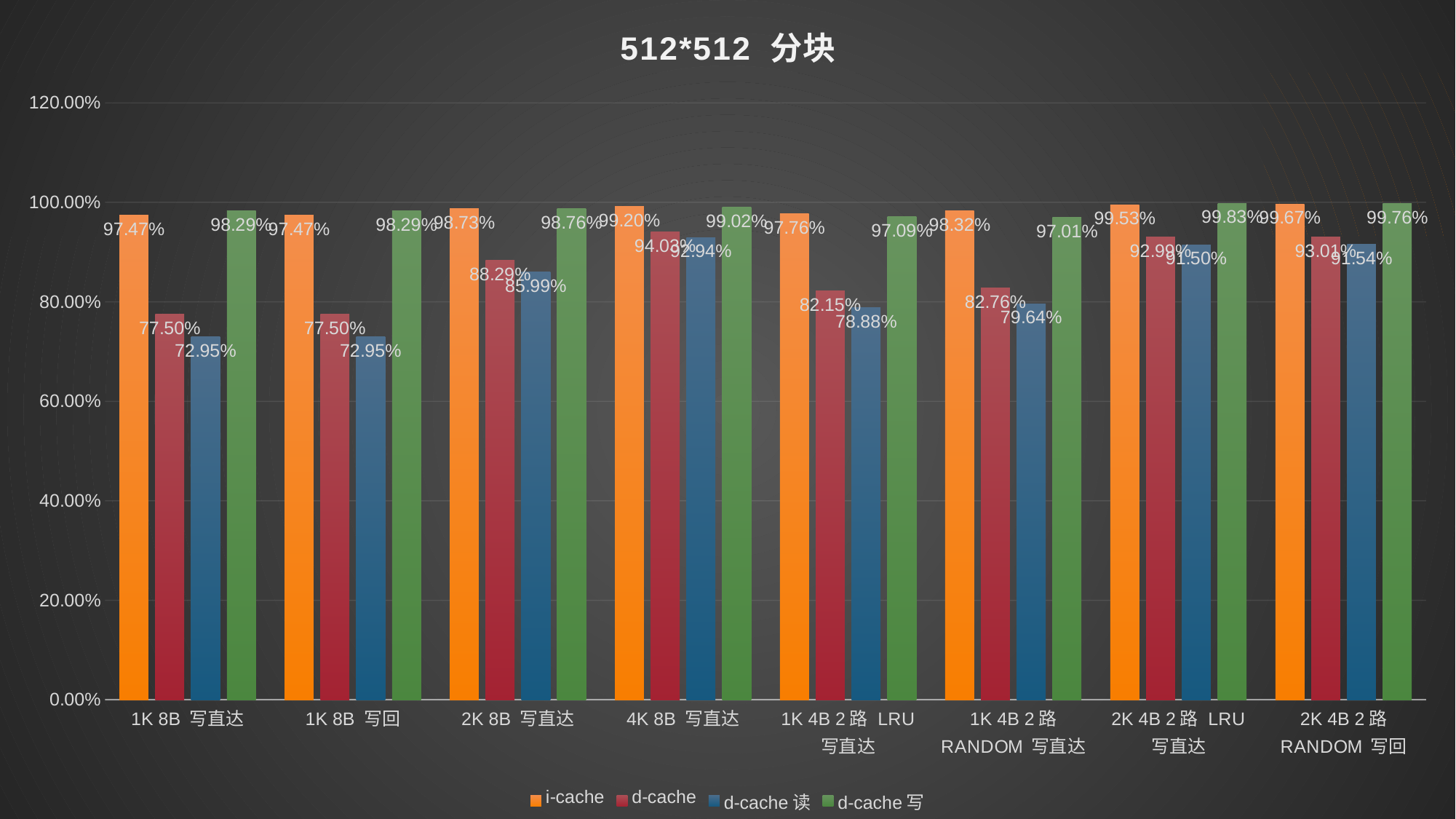

### Chart: 512*512 分块

| Category | i-cache | d-cache | d-cache读 | d-cache写 |
|---|---|---|---|---|
| 1K 8B 写直达 | 0.974664 | 0.774962 | 0.729459 | 0.982884 |
| 1K 8B 写回 | 0.974664 | 0.774962 | 0.729459 | 0.982884 |
| 2K 8B 写直达 | 0.987314 | 0.882869 | 0.859948 | 0.987606 |
| 4K 8B 写直达 | 0.991971 | 0.940302 | 0.929382 | 0.990201 |
| 1K 4B 2路 LRU 写直达 | 0.9776 | 0.821495 | 0.788789 | 0.970941 |
| 1K 4B 2路 RANDOM 写直达 | 0.983238 | 0.827569 | 0.796385 | 0.970063 |
| 2K 4B 2路 LRU 写直达 | 0.995258 | 0.929928 | 0.914956 | 0.998339 |
| 2K 4B 2路 RANDOM 写回 | 0.996745 | 0.930149 | 0.915389 | 0.997596 |